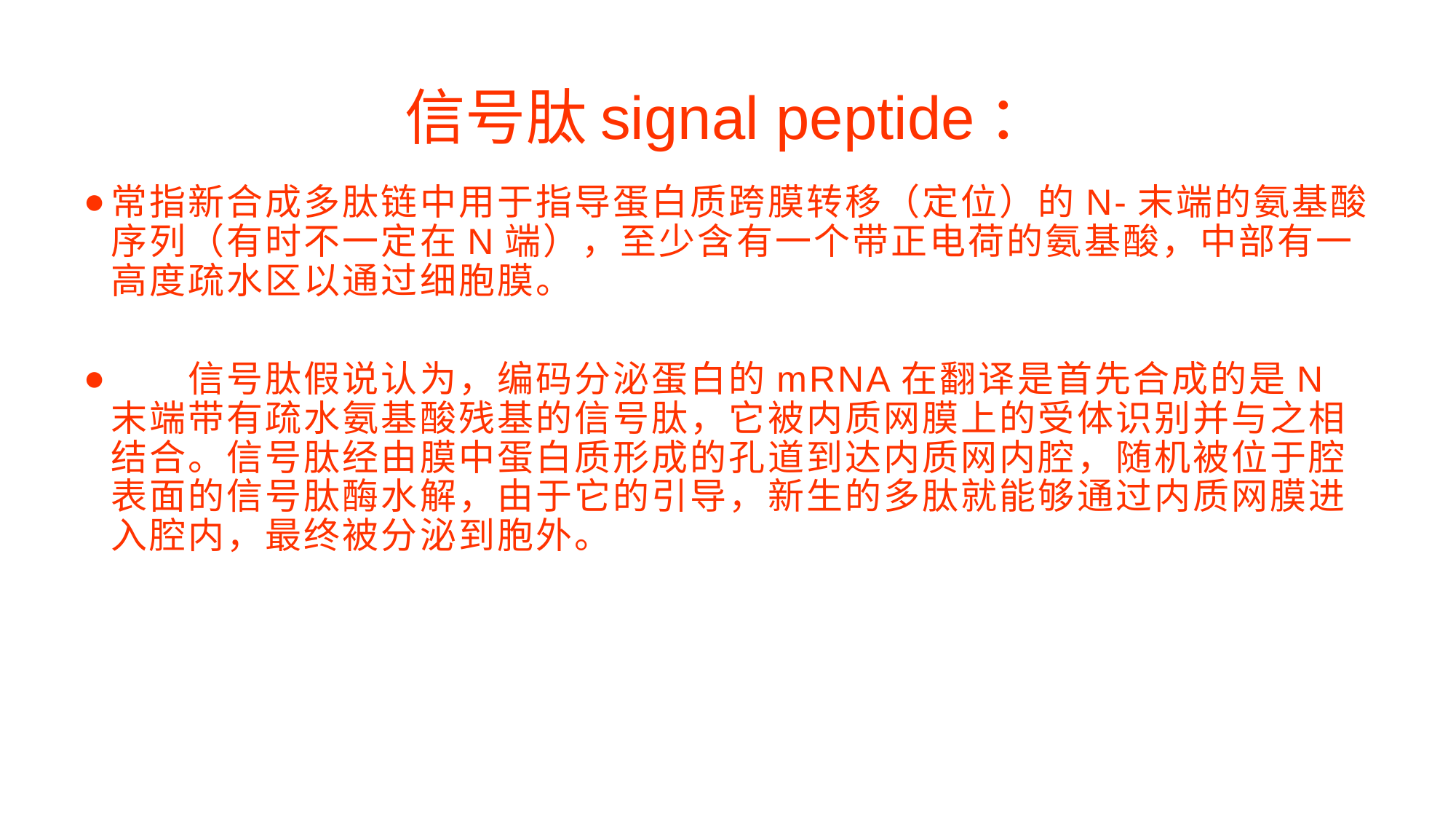

信号肽signal peptide：
常指新合成多肽链中用于指导蛋白质跨膜转移（定位）的N-末端的氨基酸序列（有时不一定在N端），至少含有一个带正电荷的氨基酸，中部有一高度疏水区以通过细胞膜。
　　信号肽假说认为，编码分泌蛋白的mRNA在翻译是首先合成的是N末端带有疏水氨基酸残基的信号肽，它被内质网膜上的受体识别并与之相结合。信号肽经由膜中蛋白质形成的孔道到达内质网内腔，随机被位于腔表面的信号肽酶水解，由于它的引导，新生的多肽就能够通过内质网膜进入腔内，最终被分泌到胞外。